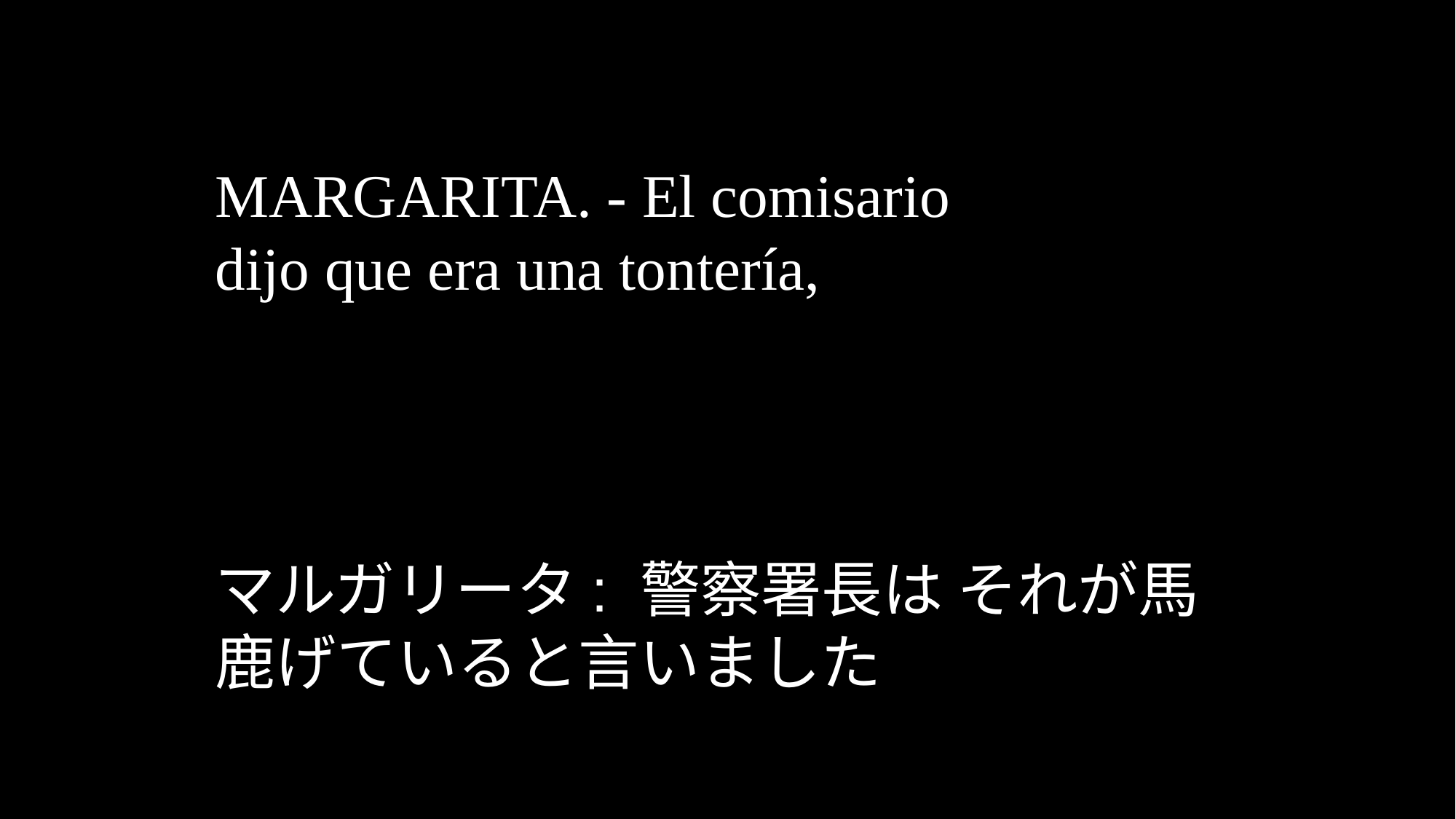

MARGARITA. - El comisario dijo que era una tontería,

マルガリータ: 警察署長は それが馬鹿げていると言いました